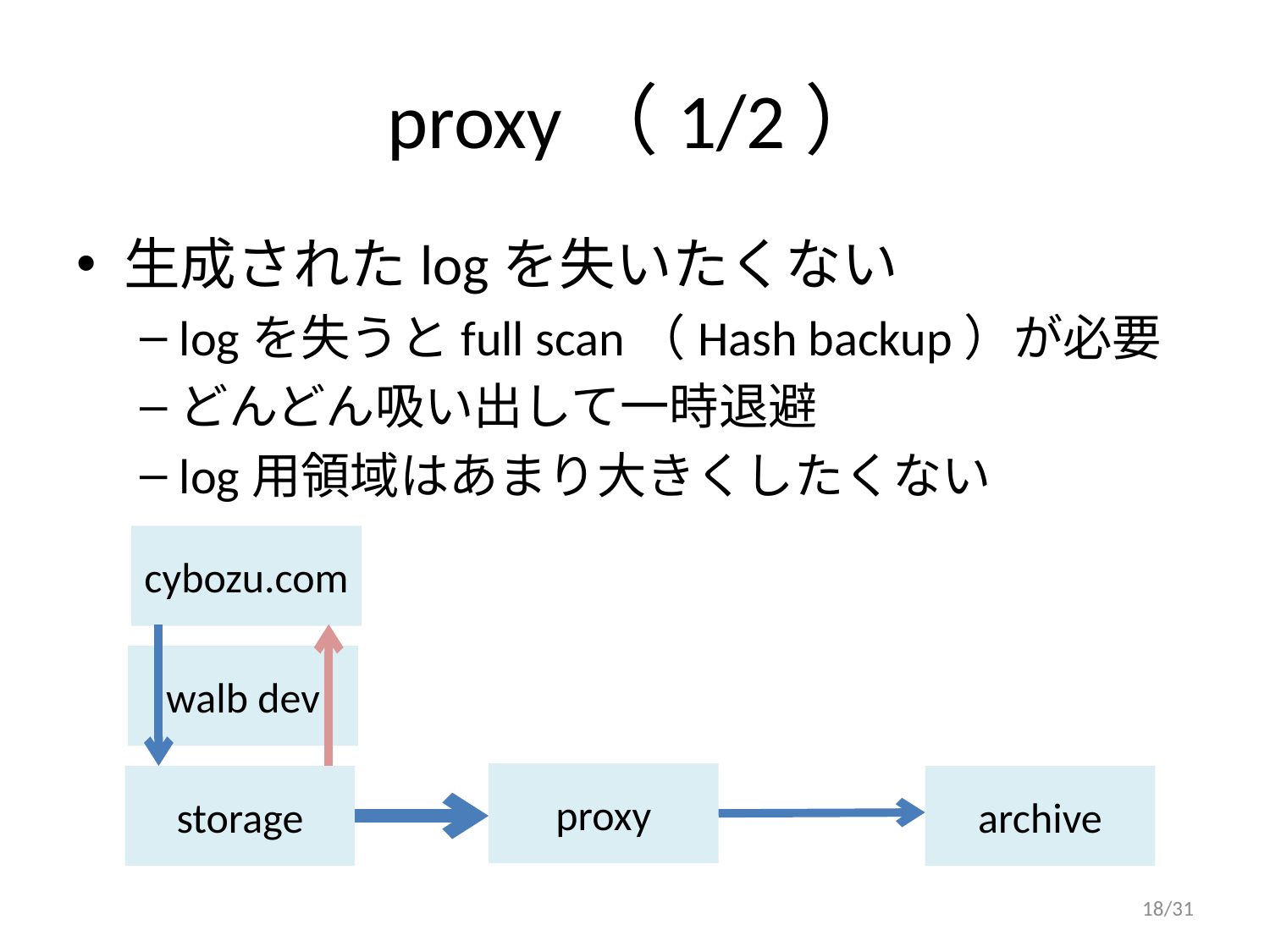

# proxy（1/2）
生成されたlogを失いたくない
logを失うとfull scan（Hash backup）が必要
どんどん吸い出して一時退避
log用領域はあまり大きくしたくない

cybozu.com
walb dev
proxy
storage
archive
18/31